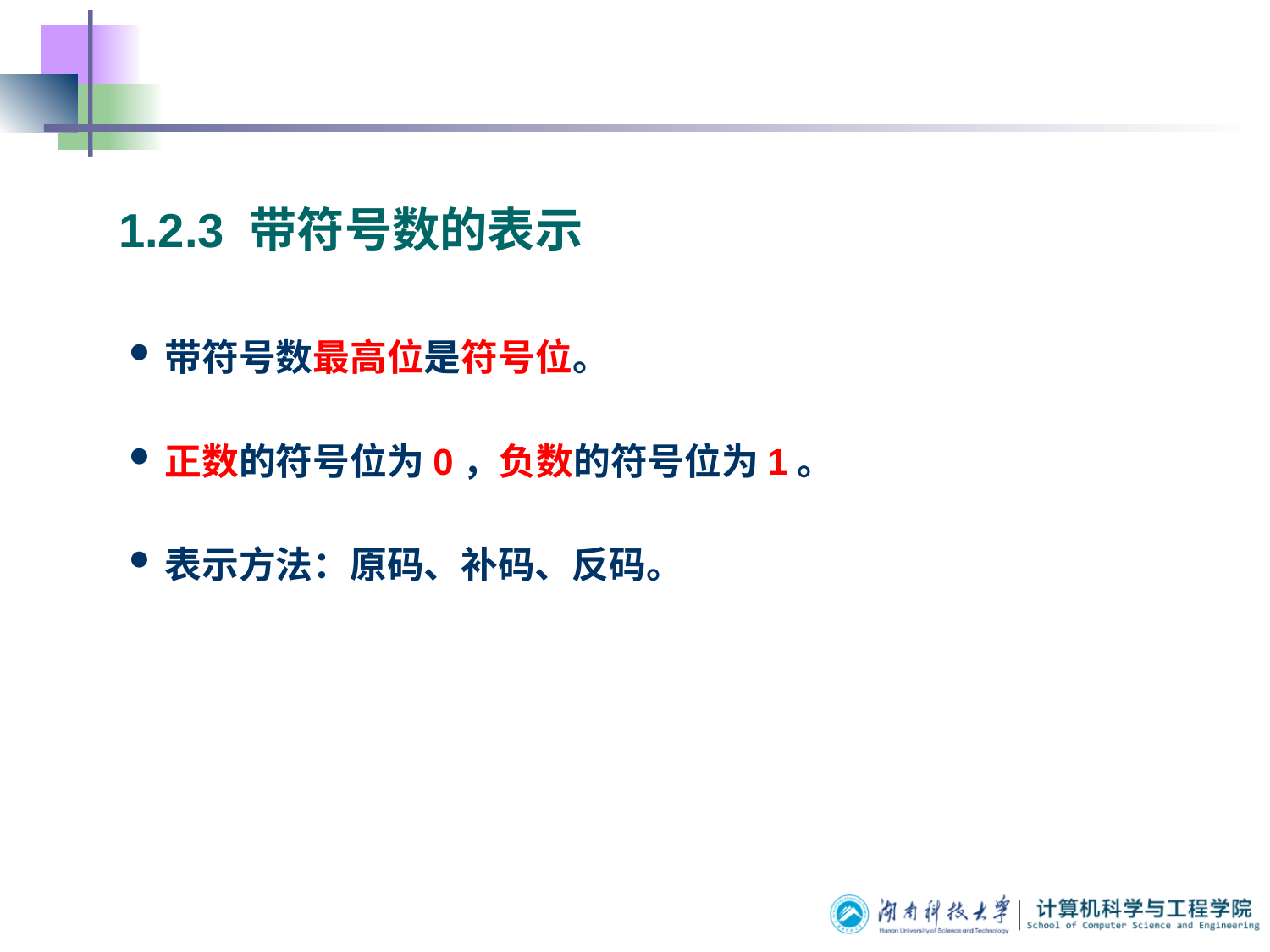

# 1.2.3 带符号数的表示
带符号数最高位是符号位。

正数的符号位为0，负数的符号位为1。

表示方法：原码、补码、反码。